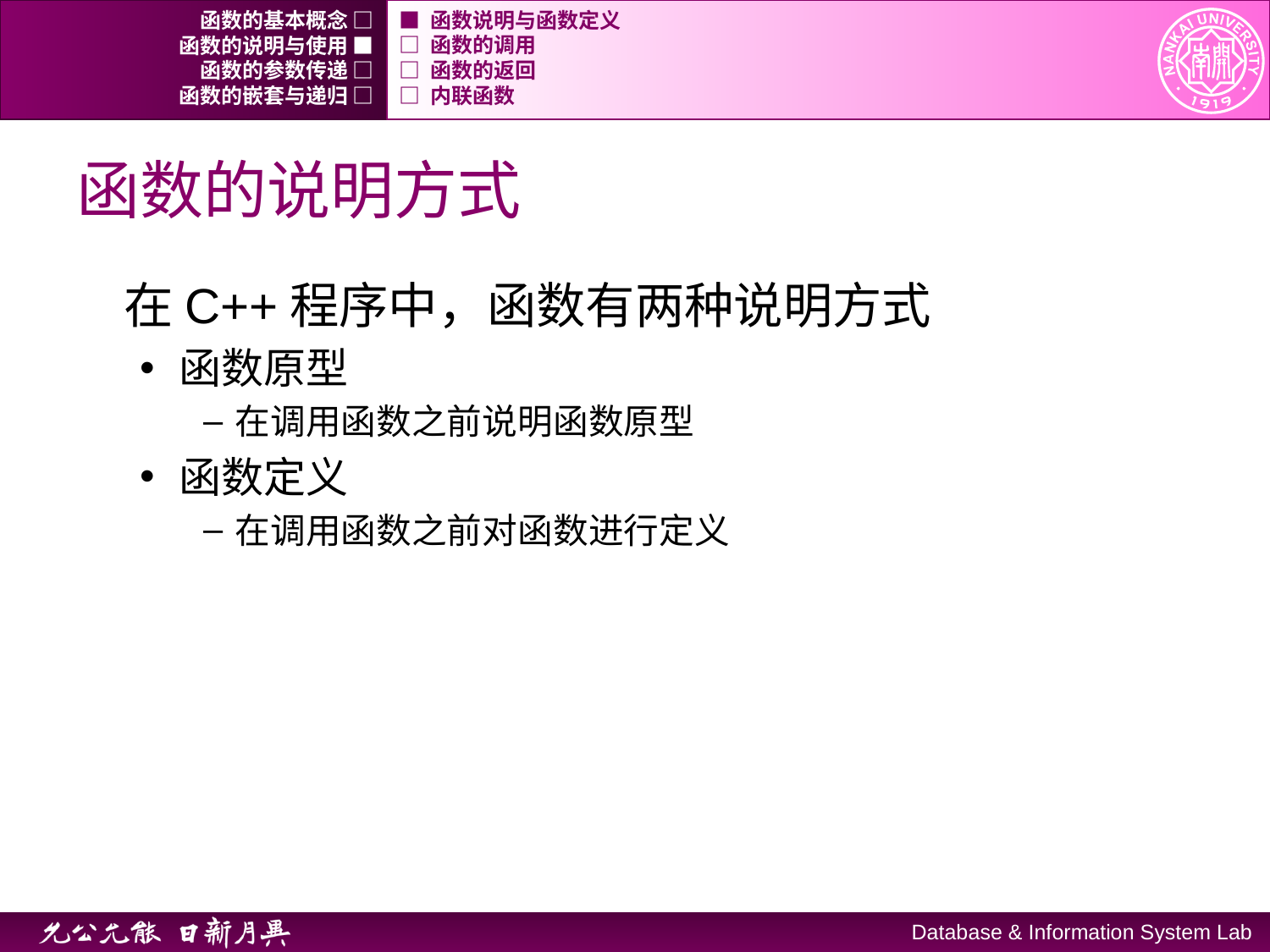

函数的基本概念 □
■ 函数说明与函数定义
函数的说明与使用 ■
□ 函数的调用
函数的参数传递 □
□ 函数的返回
函数的嵌套与递归 □
□ 内联函数
# 函数的说明方式
在C++程序中，函数有两种说明方式
函数原型
在调用函数之前说明函数原型
函数定义
在调用函数之前对函数进行定义